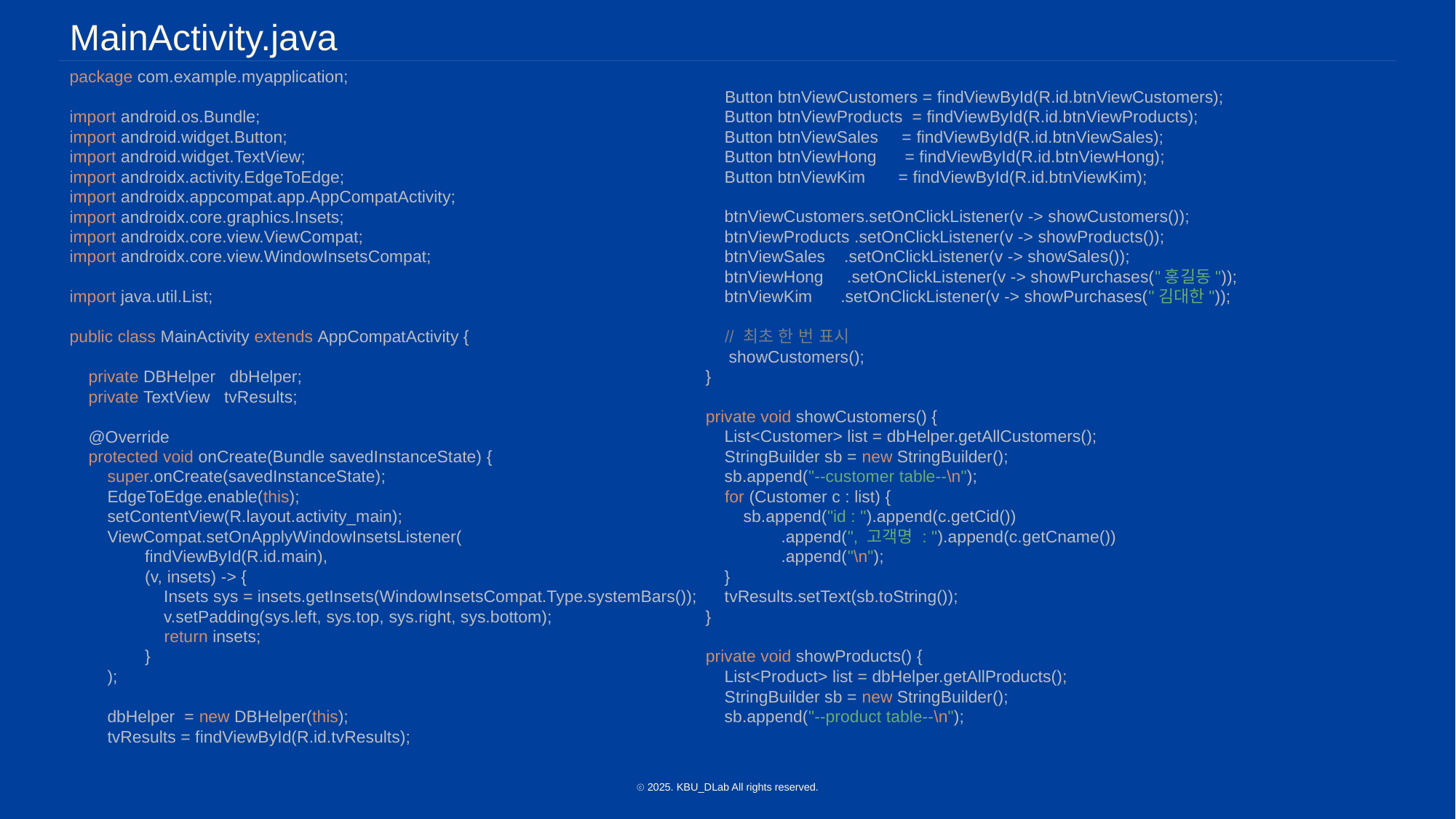

MainActivity.java
package com.example.myapplication;
import android.os.Bundle;
import android.widget.Button;
import android.widget.TextView;
import androidx.activity.EdgeToEdge;
import androidx.appcompat.app.AppCompatActivity;
import androidx.core.graphics.Insets;
import androidx.core.view.ViewCompat;
import androidx.core.view.WindowInsetsCompat;
import java.util.List;
public class MainActivity extends AppCompatActivity {
    private DBHelper   dbHelper;
    private TextView   tvResults;
    @Override
    protected void onCreate(Bundle savedInstanceState) {
        super.onCreate(savedInstanceState);
        EdgeToEdge.enable(this);
        setContentView(R.layout.activity_main);
        ViewCompat.setOnApplyWindowInsetsListener(
                findViewById(R.id.main),
                (v, insets) -> {
                    Insets sys = insets.getInsets(WindowInsetsCompat.Type.systemBars());
                    v.setPadding(sys.left, sys.top, sys.right, sys.bottom);
                    return insets;
                }
        );
        dbHelper  = new DBHelper(this);
        tvResults = findViewById(R.id.tvResults);
        Button btnViewCustomers = findViewById(R.id.btnViewCustomers);
        Button btnViewProducts  = findViewById(R.id.btnViewProducts);
        Button btnViewSales     = findViewById(R.id.btnViewSales);
        Button btnViewHong      = findViewById(R.id.btnViewHong);
        Button btnViewKim       = findViewById(R.id.btnViewKim);
        btnViewCustomers.setOnClickListener(v -> showCustomers());
        btnViewProducts .setOnClickListener(v -> showProducts());
        btnViewSales    .setOnClickListener(v -> showSales());
        btnViewHong     .setOnClickListener(v -> showPurchases("홍길동"));
        btnViewKim      .setOnClickListener(v -> showPurchases("김대한"));
        // 최초 한 번 표시
        showCustomers();
    }
    private void showCustomers() {
        List<Customer> list = dbHelper.getAllCustomers();
        StringBuilder sb = new StringBuilder();
        sb.append("--customer table--\n");
        for (Customer c : list) {
            sb.append("id : ").append(c.getCid())
                    .append(", 고객명 : ").append(c.getCname())
                    .append("\n");
        }
        tvResults.setText(sb.toString());
    }
    private void showProducts() {
        List<Product> list = dbHelper.getAllProducts();
        StringBuilder sb = new StringBuilder();
        sb.append("--product table--\n");